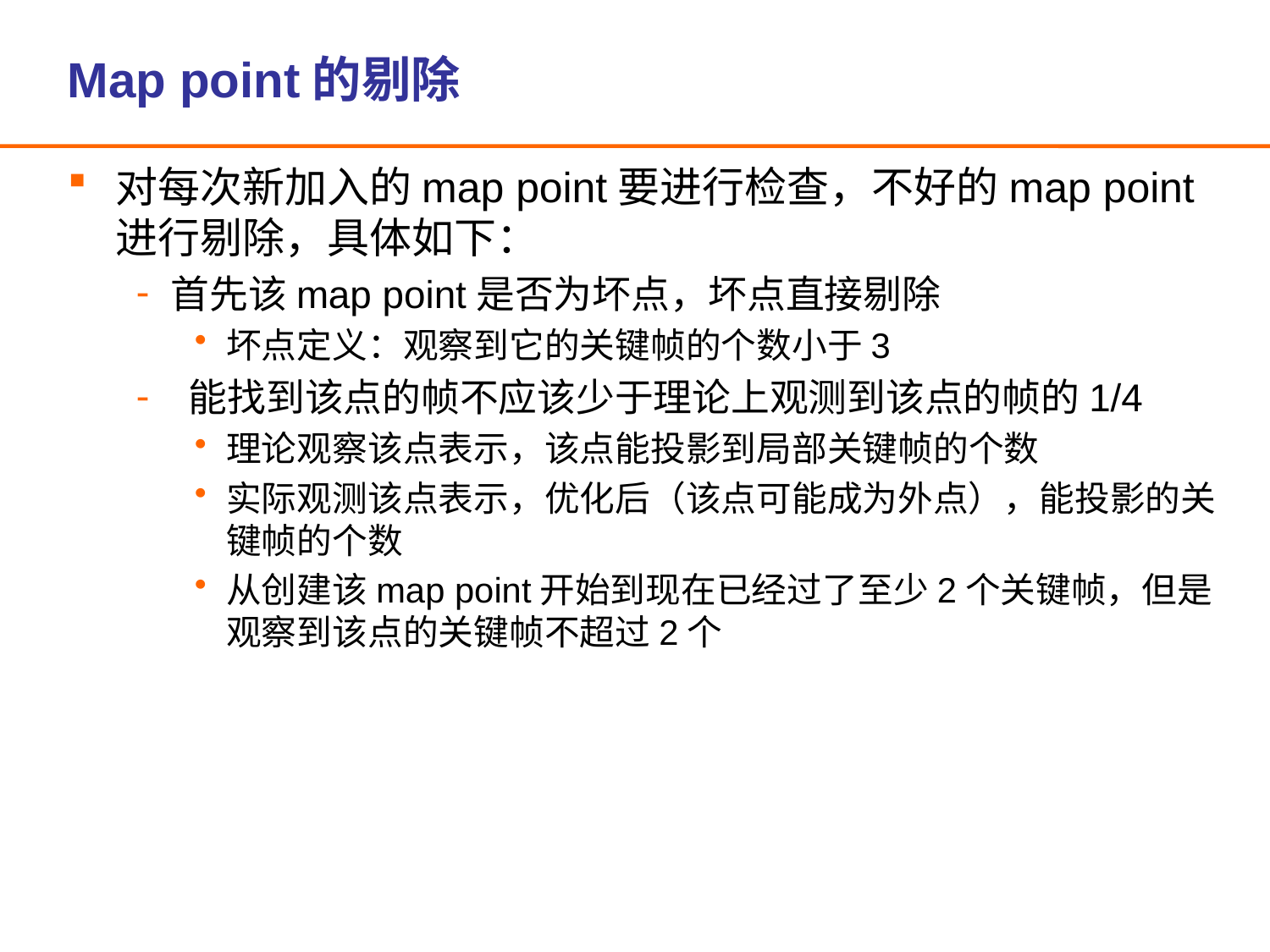

# Map point的剔除
对每次新加入的map point要进行检查，不好的map point进行剔除，具体如下：
首先该map point是否为坏点，坏点直接剔除
坏点定义：观察到它的关键帧的个数小于3
 能找到该点的帧不应该少于理论上观测到该点的帧的1/4
理论观察该点表示，该点能投影到局部关键帧的个数
实际观测该点表示，优化后（该点可能成为外点），能投影的关键帧的个数
从创建该map point开始到现在已经过了至少2个关键帧，但是观察到该点的关键帧不超过2个